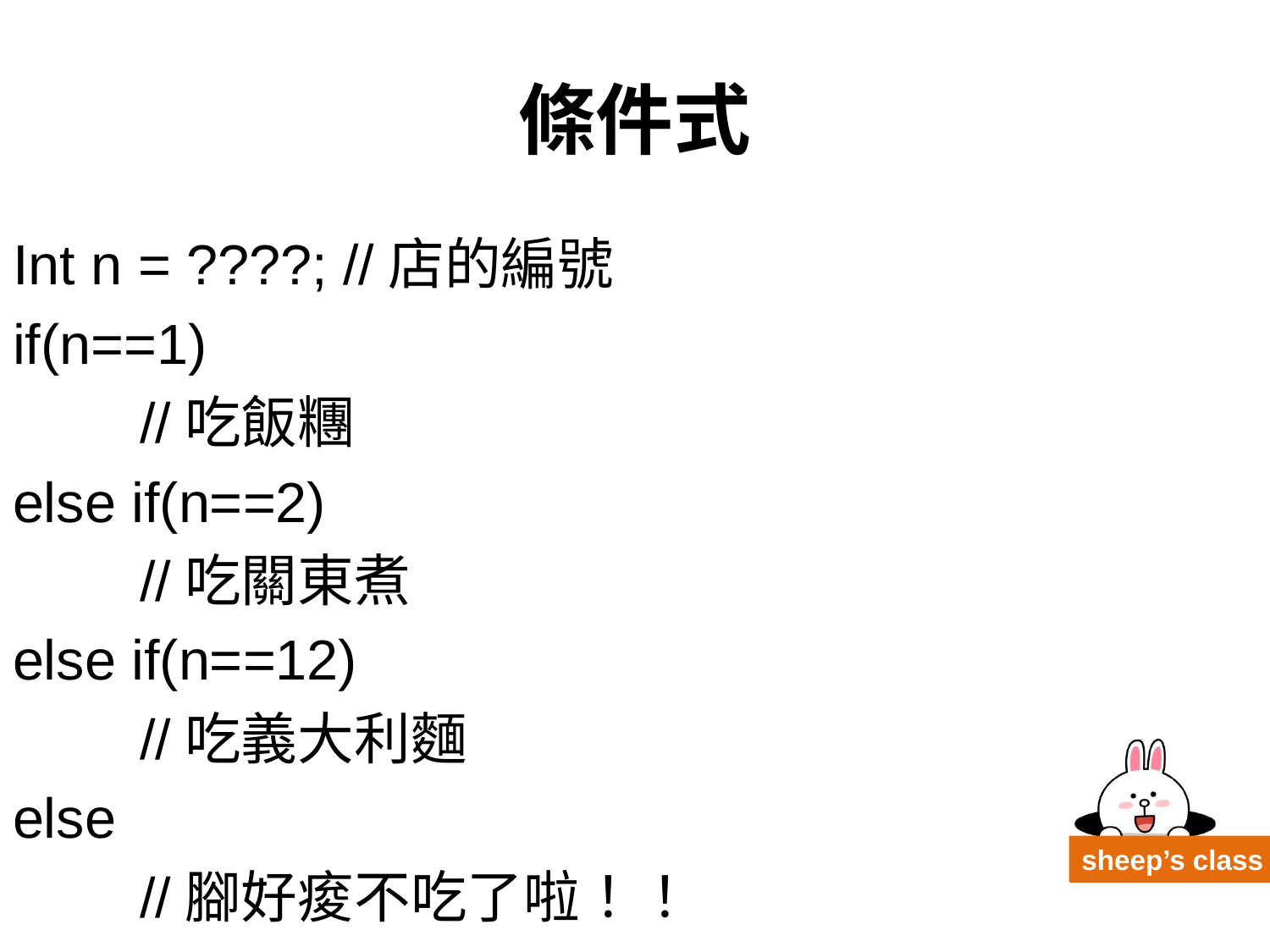

# 條件式
Int n = ????; //店的編號
if(n==1)
	//吃飯糰
else if(n==2)
	//吃關東煮
else if(n==12)
	//吃義大利麵
else
	//腳好痠不吃了啦！！